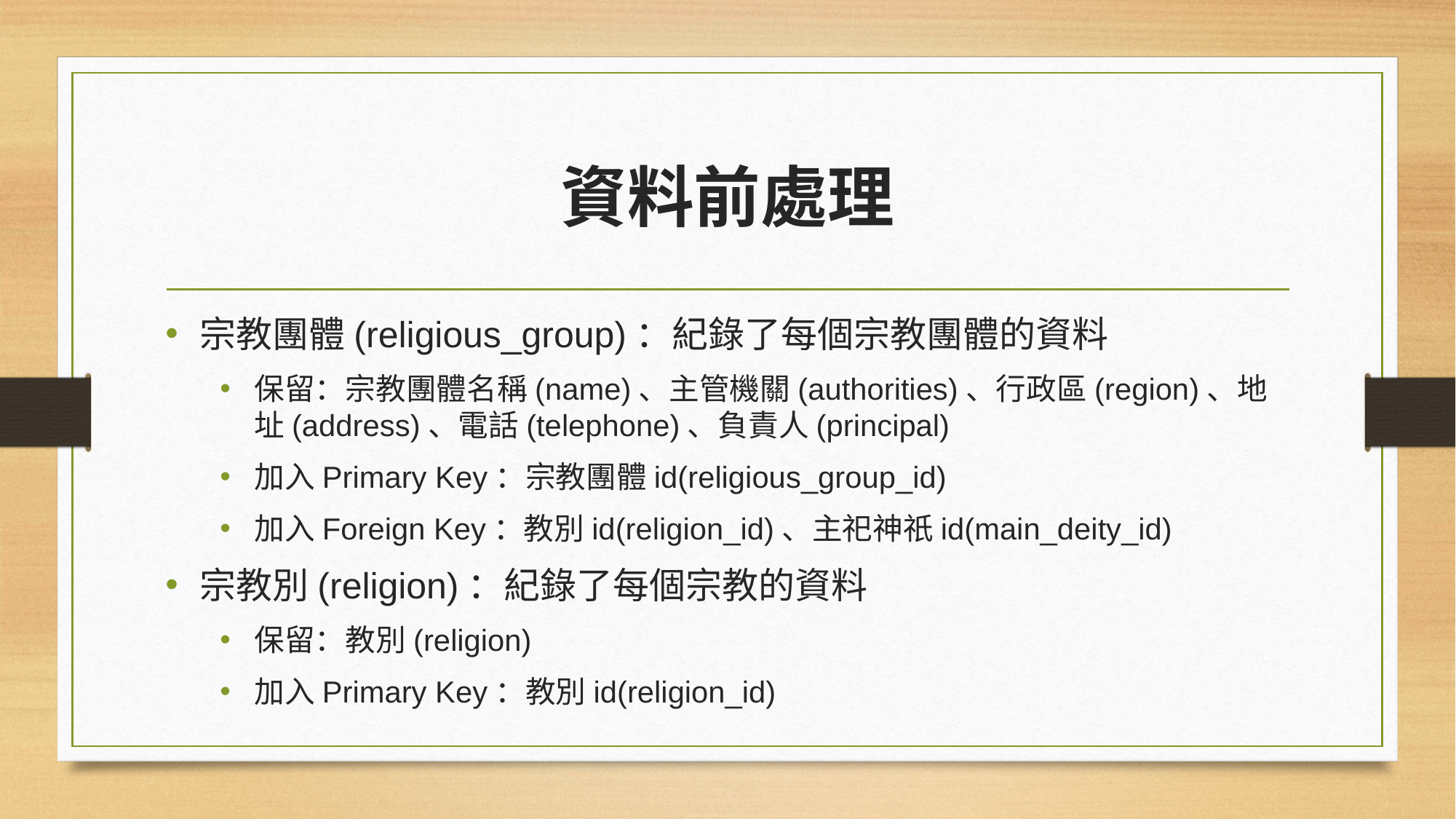

# 資料前處理
宗教團體(religious_group)：紀錄了每個宗教團體的資料
保留：宗教團體名稱(name)、主管機關(authorities)、行政區(region)、地址(address)、電話(telephone)、負責人(principal)
加入Primary Key：宗教團體id(religious_group_id)
加入Foreign Key：教別id(religion_id)、主祀神祇id(main_deity_id)
宗教別(religion)：紀錄了每個宗教的資料
保留：教別(religion)
加入Primary Key：教別id(religion_id)